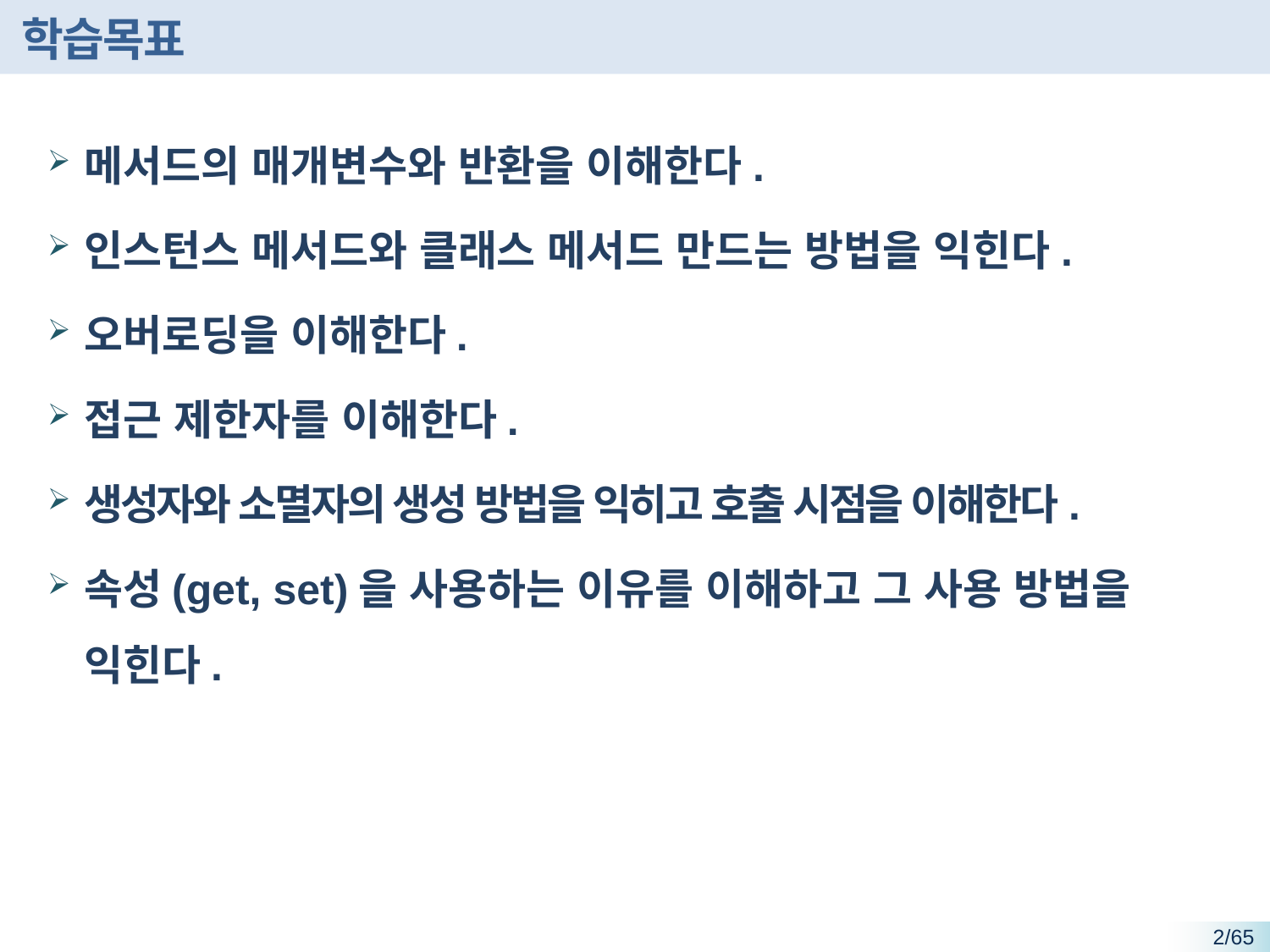

# 학습목표
메서드의 매개변수와 반환을 이해한다.
인스턴스 메서드와 클래스 메서드 만드는 방법을 익힌다.
오버로딩을 이해한다.
접근 제한자를 이해한다.
생성자와 소멸자의 생성 방법을 익히고 호출 시점을 이해한다.
속성(get, set)을 사용하는 이유를 이해하고 그 사용 방법을 익힌다.